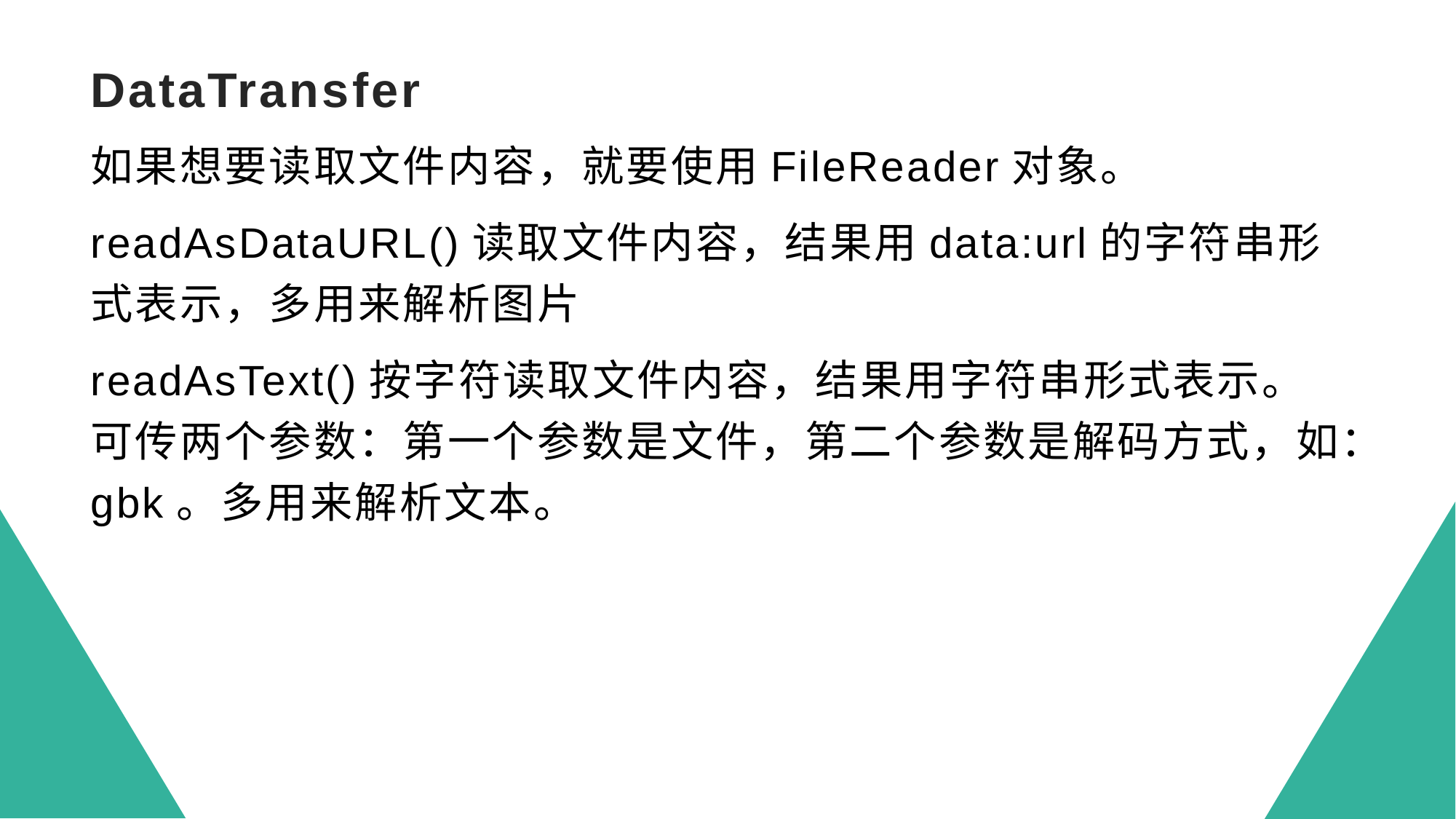

# DataTransfer
如果想要读取文件内容，就要使用FileReader对象。
readAsDataURL()读取文件内容，结果用data:url的字符串形式表示，多用来解析图片
readAsText()按字符读取文件内容，结果用字符串形式表示。可传两个参数：第一个参数是文件，第二个参数是解码方式，如：gbk。多用来解析文本。